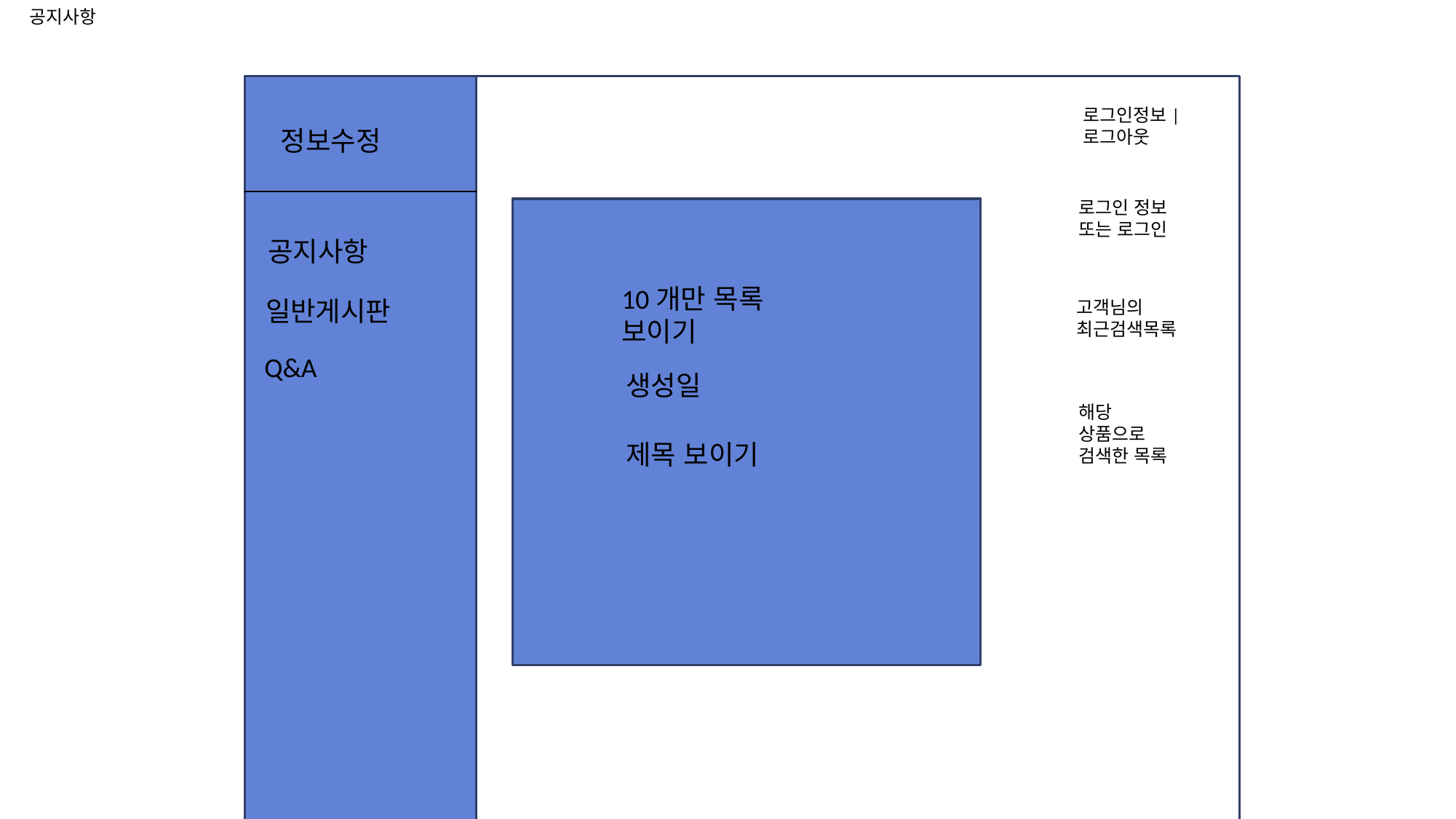

공지사항

로그인정보|로그아웃
정보수정
로그인 정보 또는 로그인

공지사항
10개만 목록 보이기
아이디
일반게시판
고객님의 최근검색목록
Q&A
생성일
비번
해당 상품으로 검색한 목록
제목 보이기